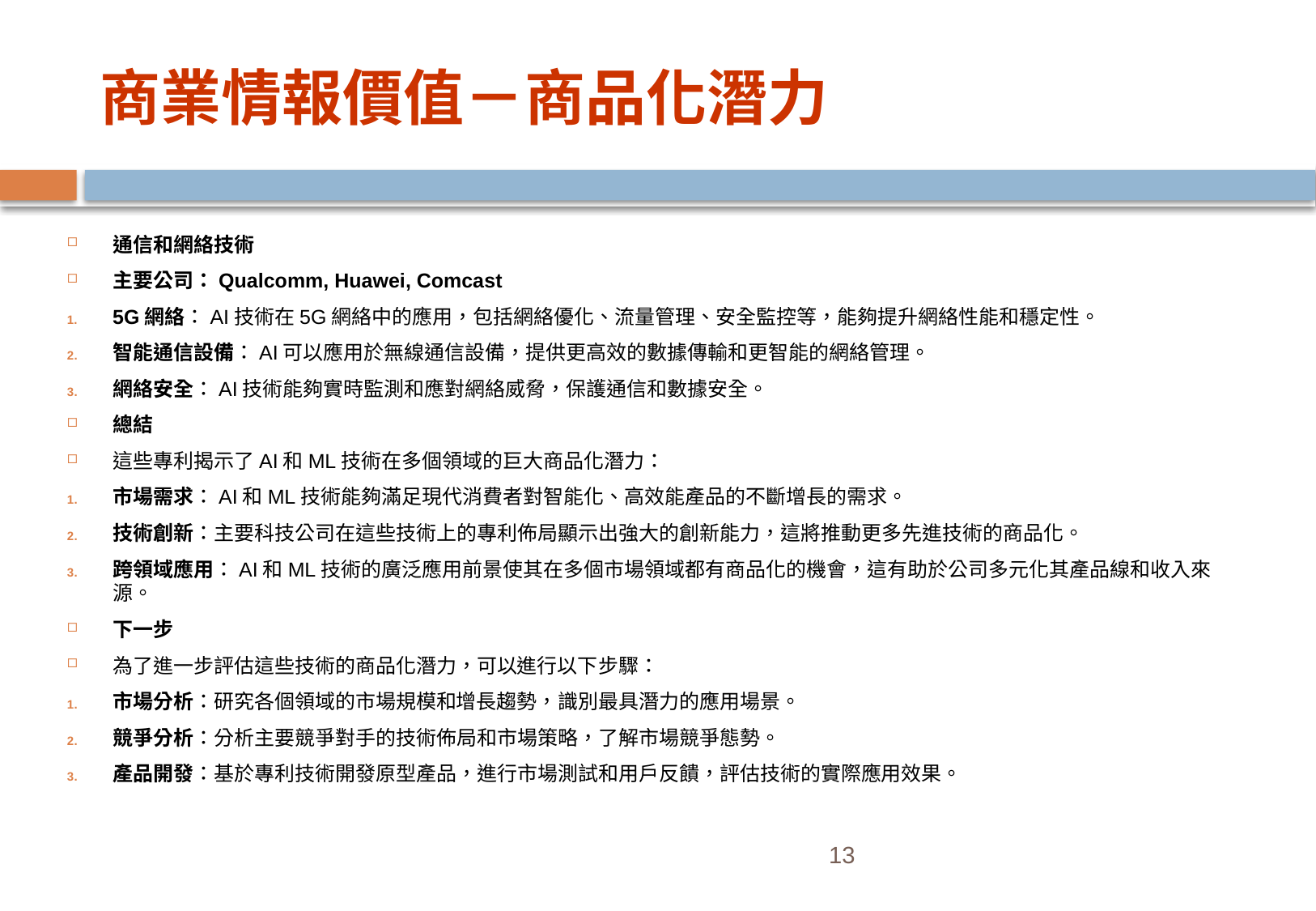

# 商業情報價值－商品化潛力
通信和網絡技術
主要公司：Qualcomm, Huawei, Comcast
5G網絡：AI技術在5G網絡中的應用，包括網絡優化、流量管理、安全監控等，能夠提升網絡性能和穩定性。
智能通信設備：AI可以應用於無線通信設備，提供更高效的數據傳輸和更智能的網絡管理。
網絡安全：AI技術能夠實時監測和應對網絡威脅，保護通信和數據安全。
總結
這些專利揭示了AI和ML技術在多個領域的巨大商品化潛力：
市場需求：AI和ML技術能夠滿足現代消費者對智能化、高效能產品的不斷增長的需求。
技術創新：主要科技公司在這些技術上的專利佈局顯示出強大的創新能力，這將推動更多先進技術的商品化。
跨領域應用：AI和ML技術的廣泛應用前景使其在多個市場領域都有商品化的機會，這有助於公司多元化其產品線和收入來源。
下一步
為了進一步評估這些技術的商品化潛力，可以進行以下步驟：
市場分析：研究各個領域的市場規模和增長趨勢，識別最具潛力的應用場景。
競爭分析：分析主要競爭對手的技術佈局和市場策略，了解市場競爭態勢。
產品開發：基於專利技術開發原型產品，進行市場測試和用戶反饋，評估技術的實際應用效果。
13